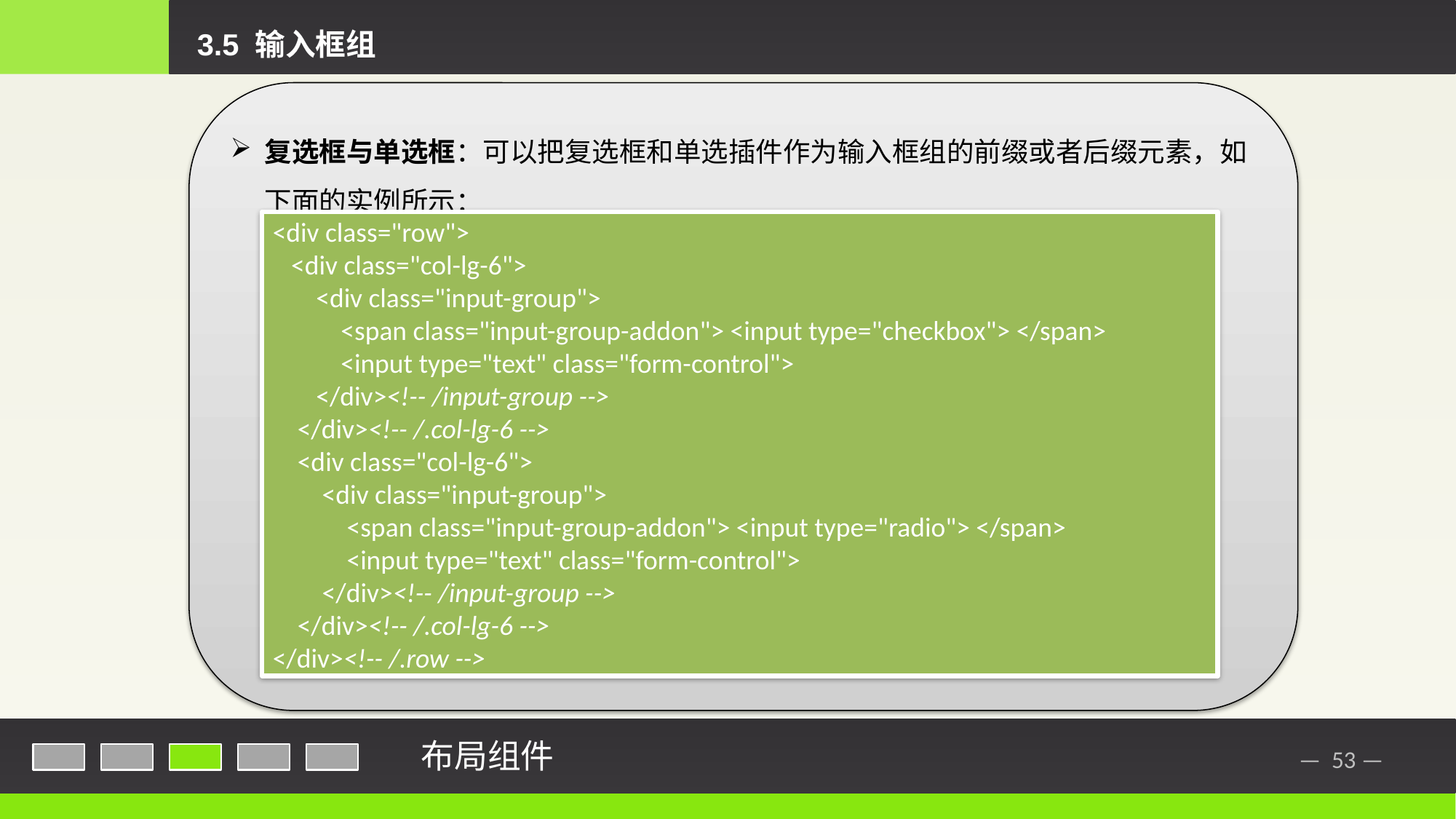

3.5 输入框组
复选框与单选框：可以把复选框和单选插件作为输入框组的前缀或者后缀元素，如下面的实例所示：

<div class="row">
   <div class="col-lg-6">
       <div class="input-group">
           <span class="input-group-addon"> <input type="checkbox"> </span>
           <input type="text" class="form-control">
       </div><!-- /input-group -->
    </div><!-- /.col-lg-6 -->
    <div class="col-lg-6">
        <div class="input-group">
            <span class="input-group-addon"> <input type="radio"> </span>
            <input type="text" class="form-control">
        </div><!-- /input-group -->
    </div><!-- /.col-lg-6 -->
</div><!-- /.row -->